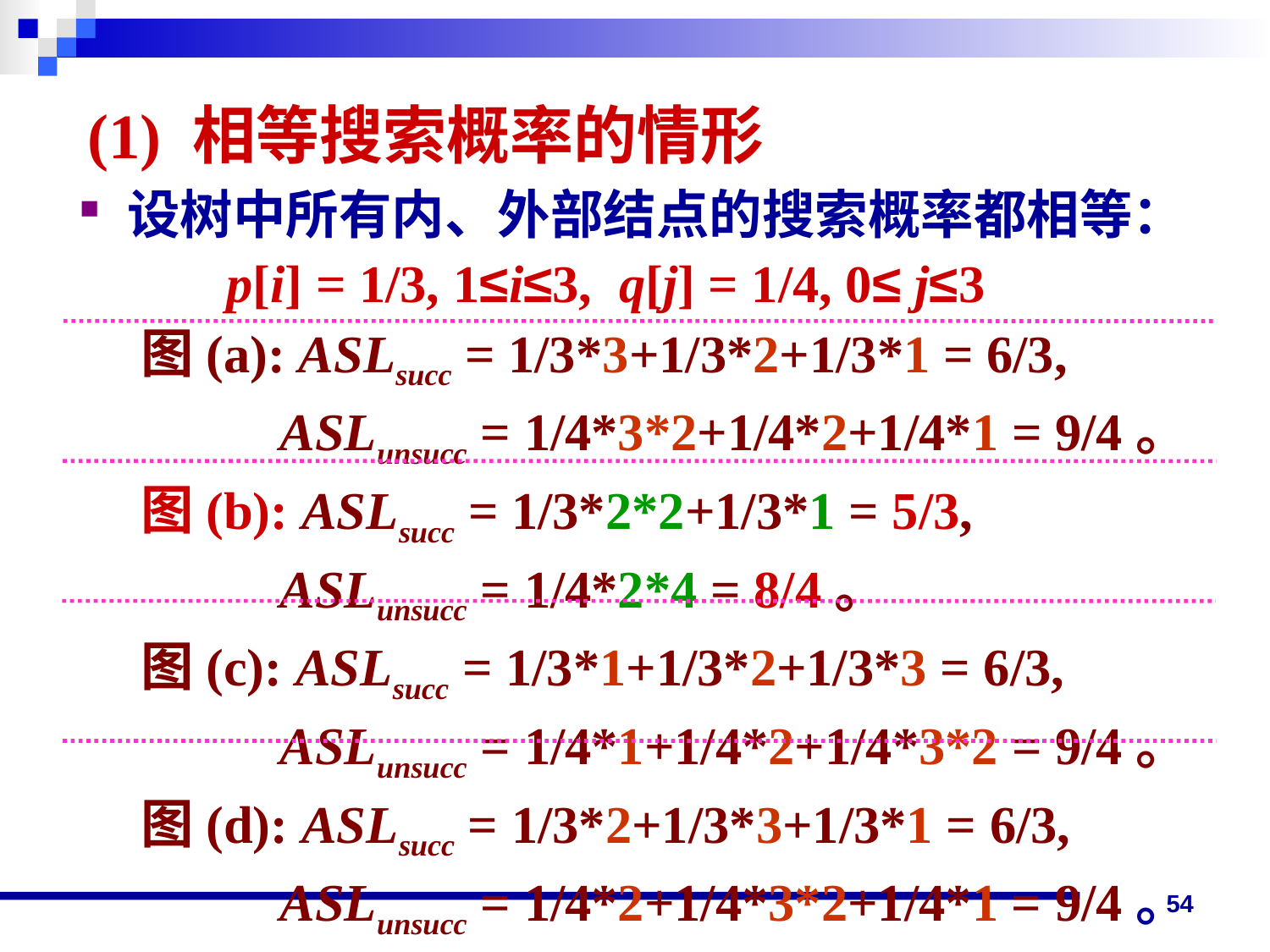

# (1) 相等搜索概率的情形
设树中所有内、外部结点的搜索概率都相等：
           p[i] = 1/3, 1≤i≤3,  q[j] = 1/4, 0≤ j≤3
    图(a): ASLsucc = 1/3*3+1/3*2+1/3*1 = 6/3,
               ASLunsucc = 1/4*3*2+1/4*2+1/4*1 = 9/4。
    图(b): ASLsucc = 1/3*2*2+1/3*1 = 5/3,
               ASLunsucc = 1/4*2*4 = 8/4。
    图(c): ASLsucc = 1/3*1+1/3*2+1/3*3 = 6/3,
               ASLunsucc = 1/4*1+1/4*2+1/4*3*2 = 9/4。
    图(d): ASLsucc = 1/3*2+1/3*3+1/3*1 = 6/3,
               ASLunsucc = 1/4*2+1/4*3*2+1/4*1 = 9/4。

54